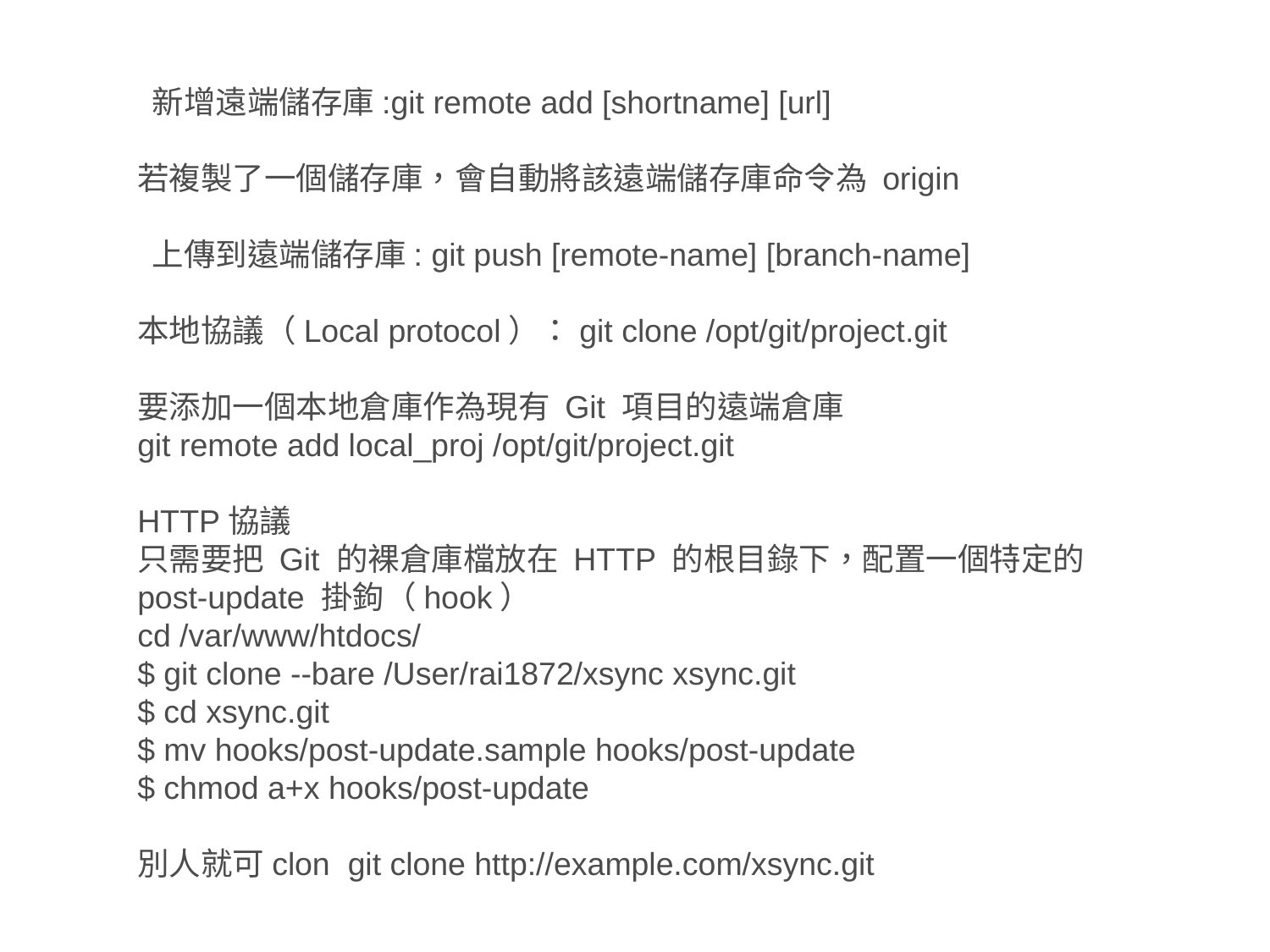

新增遠端儲存庫:git remote add [shortname] [url]

若複製了一個儲存庫，會自動將該遠端儲存庫命令為 origin

 上傳到遠端儲存庫: git push [remote-name] [branch-name]

本地協議（Local protocol）：git clone /opt/git/project.git

要添加一個本地倉庫作為現有 Git 項目的遠端倉庫
git remote add local_proj /opt/git/project.git

HTTP協議
只需要把 Git 的裸倉庫檔放在 HTTP 的根目錄下，配置一個特定的 post-update 掛鉤（hook）
cd /var/www/htdocs/
$ git clone --bare /User/rai1872/xsync xsync.git
$ cd xsync.git
$ mv hooks/post-update.sample hooks/post-update
$ chmod a+x hooks/post-update

別人就可clon  git clone http://example.com/xsync.git